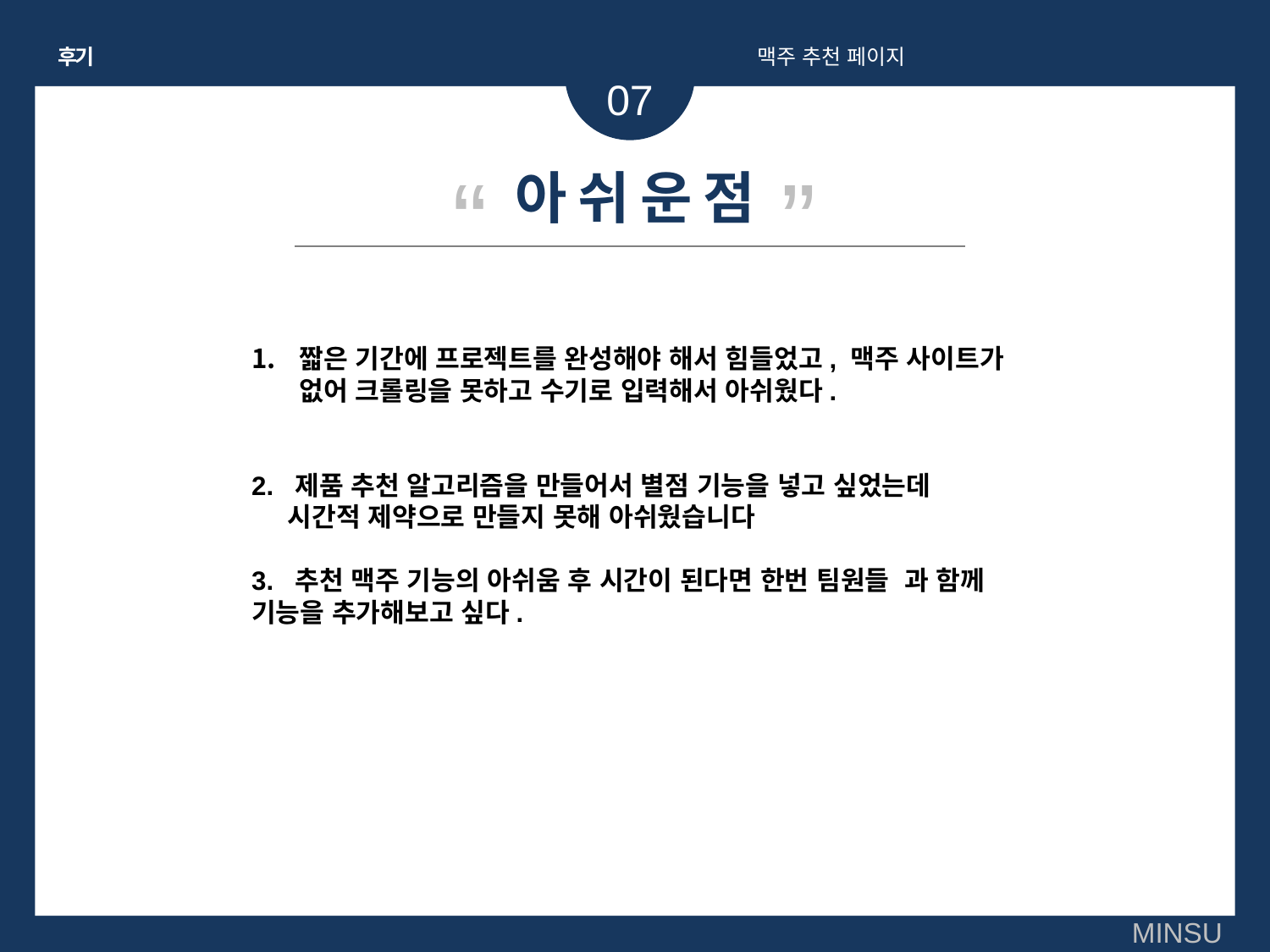

후기
맥주 추천 페이지
07

“          ”
아 쉬 운 점
짧은 기간에 프로젝트를 완성해야 해서 힘들었고, 맥주 사이트가 없어 크롤링을 못하고 수기로 입력해서 아쉬웠다.

2.  제품 추천 알고리즘을 만들어서 별점 기능을 넣고 싶었는데
    시간적 제약으로 만들지 못해 아쉬웠습니다

3.  추천 맥주 기능의 아쉬움 후 시간이 된다면 한번 팀원들  과 함께 기능을 추가해보고 싶다.
net
MINSU